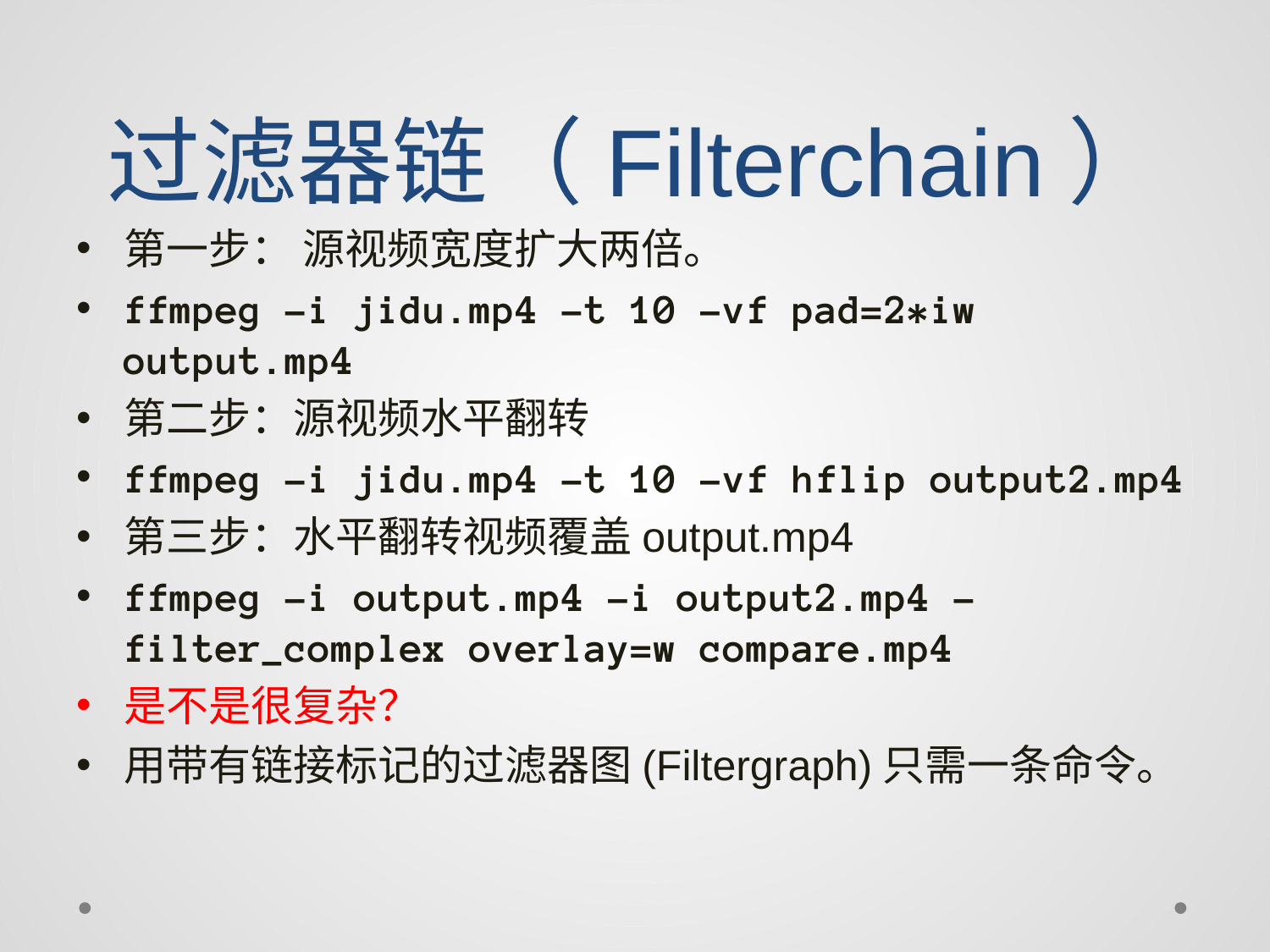

# 过滤器链（Filterchain）
第一步： 源视频宽度扩大两倍。
ffmpeg -i jidu.mp4 -t 10 -vf pad=2*iw output.mp4
第二步：源视频水平翻转
ffmpeg -i jidu.mp4 -t 10 -vf hflip output2.mp4
第三步：水平翻转视频覆盖output.mp4
ffmpeg -i output.mp4 -i output2.mp4 -filter_complex overlay=w compare.mp4
是不是很复杂？
用带有链接标记的过滤器图(Filtergraph)只需一条命令。